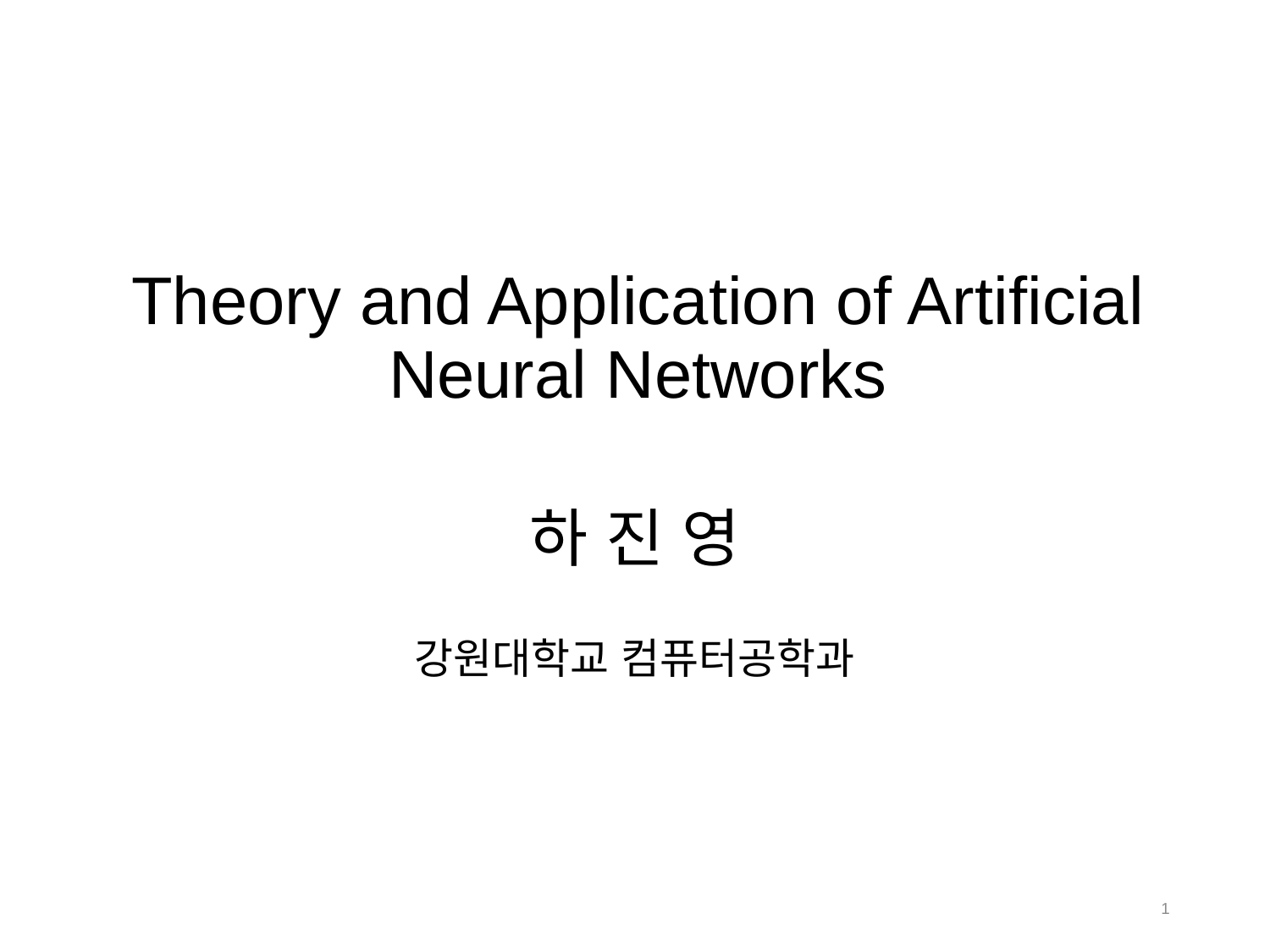

# Theory and Application of Artificial Neural Networks
하 진 영

강원대학교 컴퓨터공학과
1